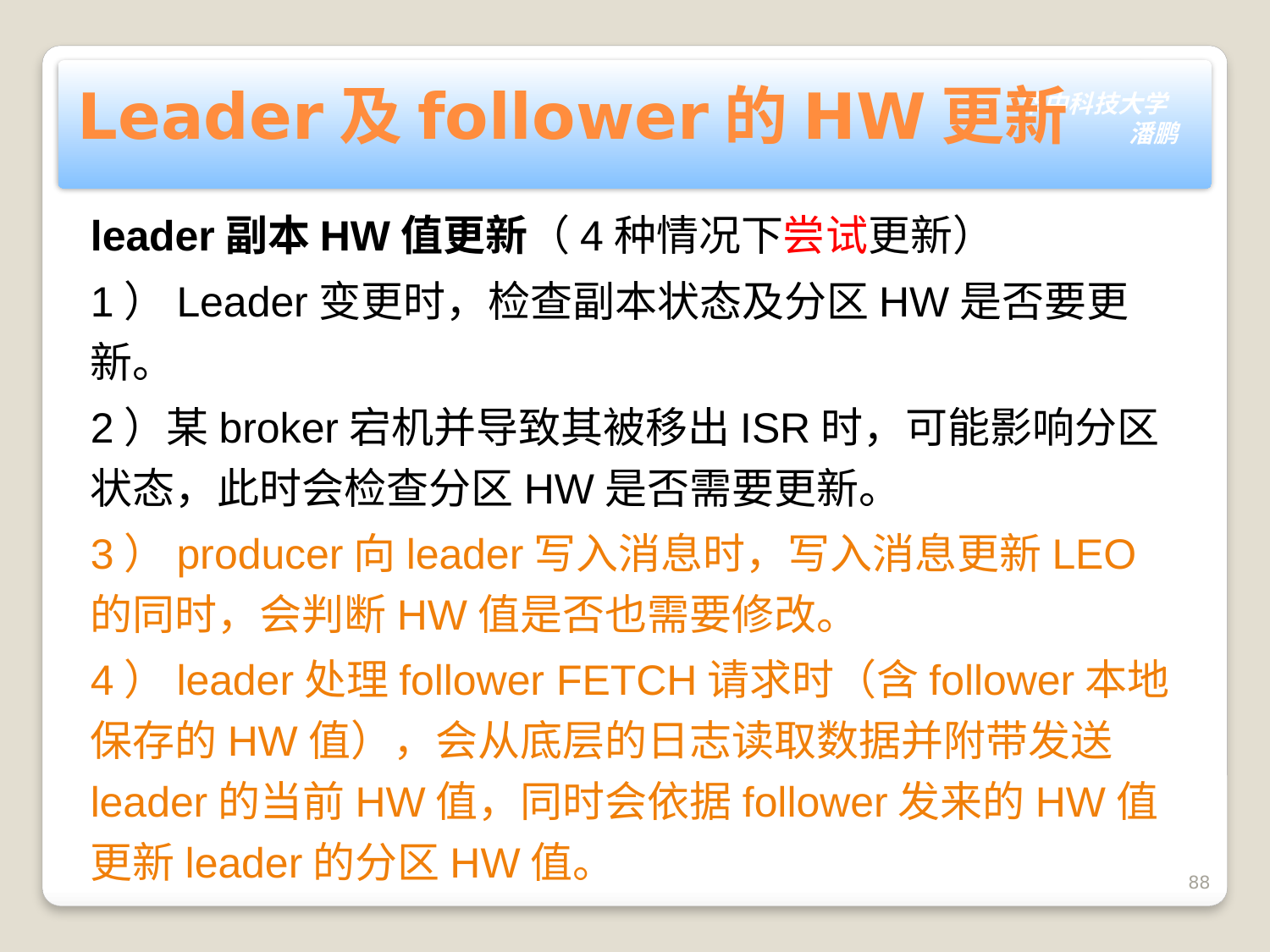

# Leader及follower的HW更新
leader副本HW值更新（4种情况下尝试更新）
1）Leader变更时，检查副本状态及分区HW是否要更新。
2）某broker宕机并导致其被移出ISR时，可能影响分区状态，此时会检查分区HW是否需要更新。
3）producer向leader写入消息时，写入消息更新LEO的同时，会判断HW值是否也需要修改。
4）leader处理follower FETCH请求时（含follower本地保存的HW值），会从底层的日志读取数据并附带发送leader的当前HW值，同时会依据follower发来的HW值更新leader的分区HW值。
88